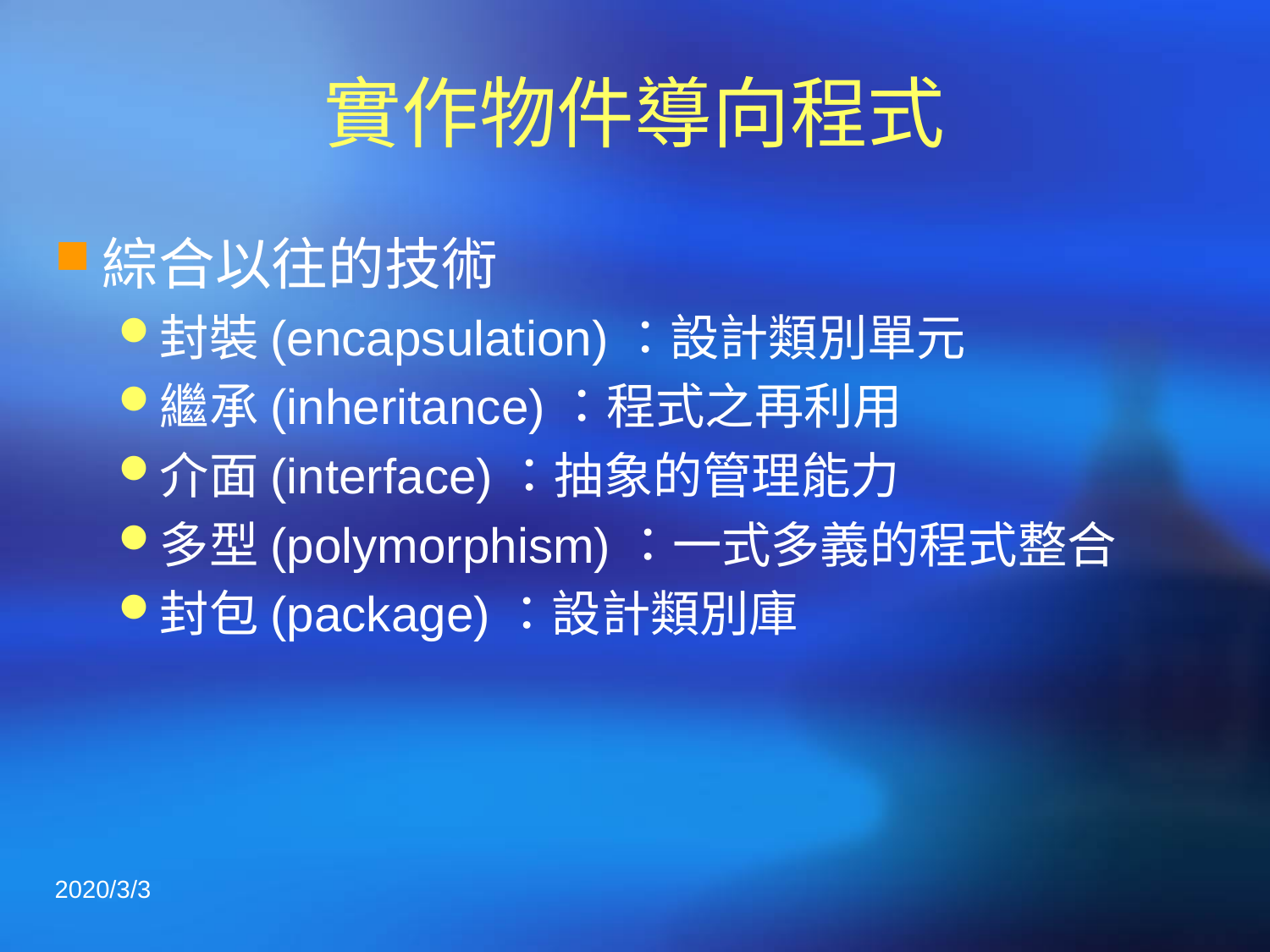

# 實作物件導向程式
綜合以往的技術
封裝(encapsulation)：設計類別單元
繼承(inheritance)：程式之再利用
介面(interface)：抽象的管理能力
多型(polymorphism)：一式多義的程式整合
封包(package)：設計類別庫
2020/3/3